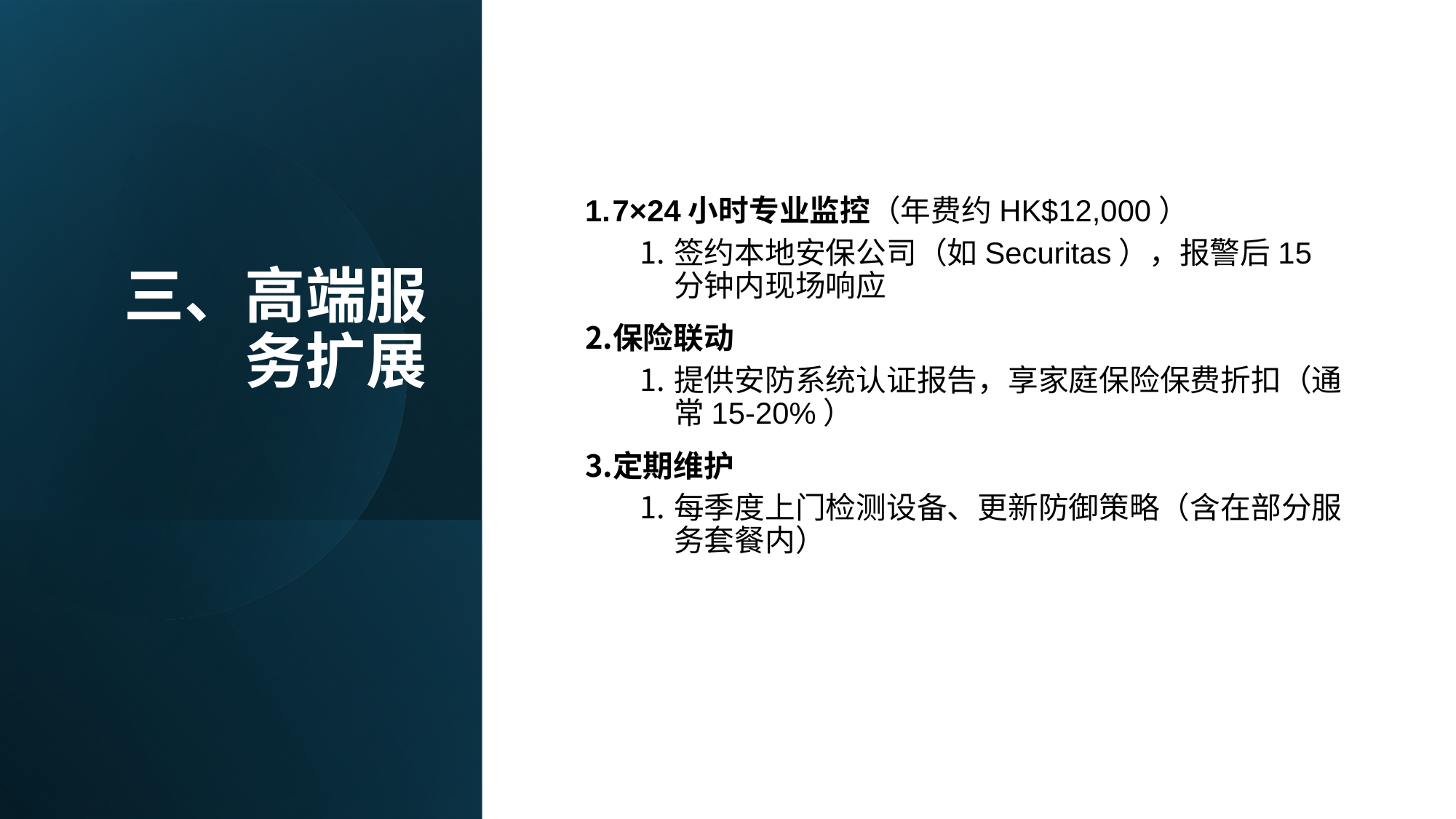

# 三、高端服务扩展
7×24小时专业监控（年费约HK$12,000）
签约本地安保公司（如Securitas），报警后15分钟内现场响应
保险联动
提供安防系统认证报告，享家庭保险保费折扣（通常15-20%）
定期维护
每季度上门检测设备、更新防御策略（含在部分服务套餐内）